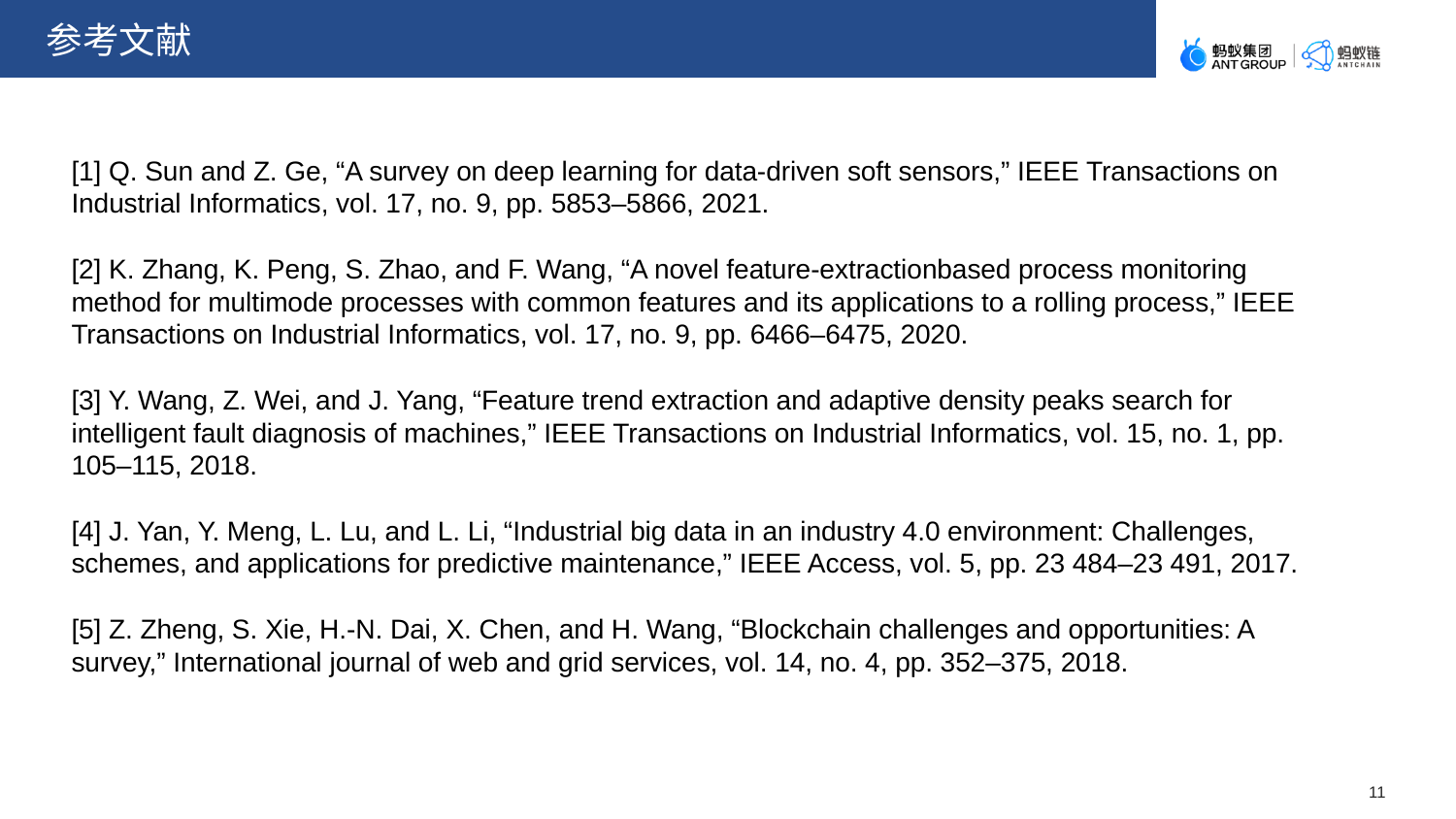

参考文献
[1] Q. Sun and Z. Ge, “A survey on deep learning for data-driven soft sensors,” IEEE Transactions on Industrial Informatics, vol. 17, no. 9, pp. 5853–5866, 2021.

[2] K. Zhang, K. Peng, S. Zhao, and F. Wang, “A novel feature-extractionbased process monitoring method for multimode processes with common features and its applications to a rolling process,” IEEE Transactions on Industrial Informatics, vol. 17, no. 9, pp. 6466–6475, 2020.

[3] Y. Wang, Z. Wei, and J. Yang, “Feature trend extraction and adaptive density peaks search for intelligent fault diagnosis of machines,” IEEE Transactions on Industrial Informatics, vol. 15, no. 1, pp. 105–115, 2018.

[4] J. Yan, Y. Meng, L. Lu, and L. Li, “Industrial big data in an industry 4.0 environment: Challenges, schemes, and applications for predictive maintenance,” IEEE Access, vol. 5, pp. 23 484–23 491, 2017.

[5] Z. Zheng, S. Xie, H.-N. Dai, X. Chen, and H. Wang, “Blockchain challenges and opportunities: A survey,” International journal of web and grid services, vol. 14, no. 4, pp. 352–375, 2018.